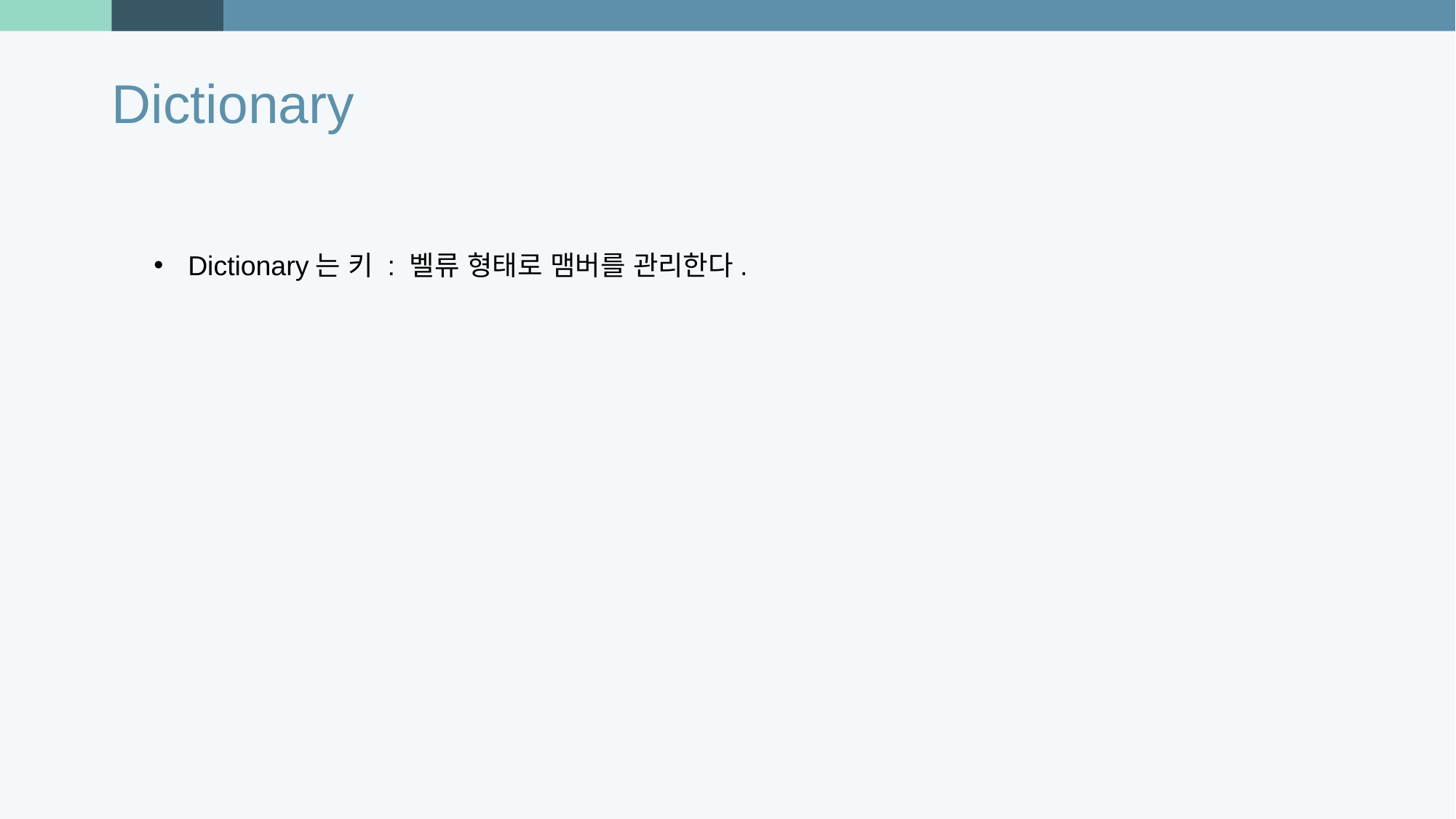

Dictionary
Dictionary는 키 : 벨류 형태로 맴버를 관리한다.
Photo by Joel Filipe on Unsplash